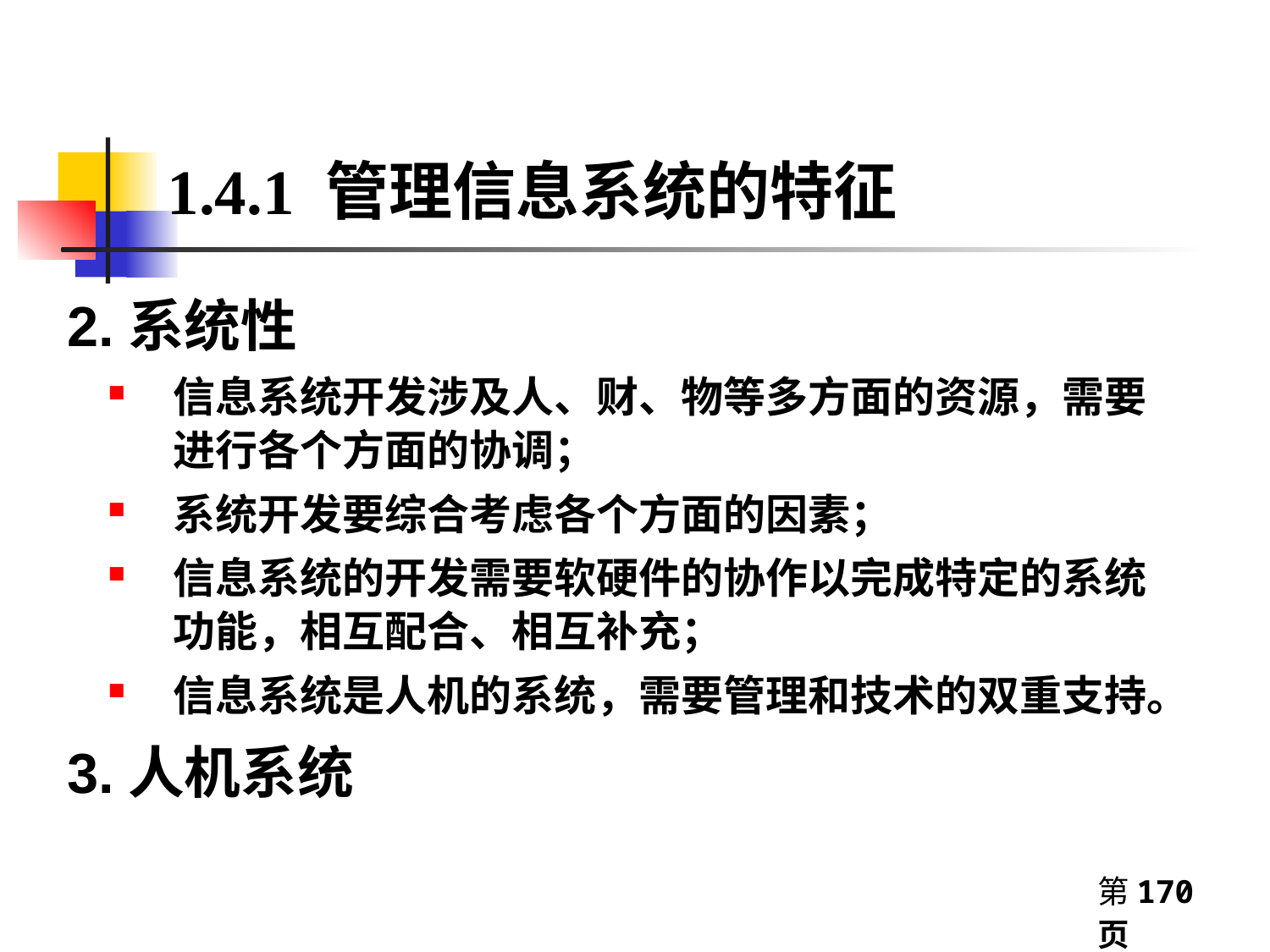

1.4.1 管理信息系统的特征
2.系统性
信息系统开发涉及人、财、物等多方面的资源，需要进行各个方面的协调；
系统开发要综合考虑各个方面的因素；
信息系统的开发需要软硬件的协作以完成特定的系统功能，相互配合、相互补充；
信息系统是人机的系统，需要管理和技术的双重支持。
3.人机系统